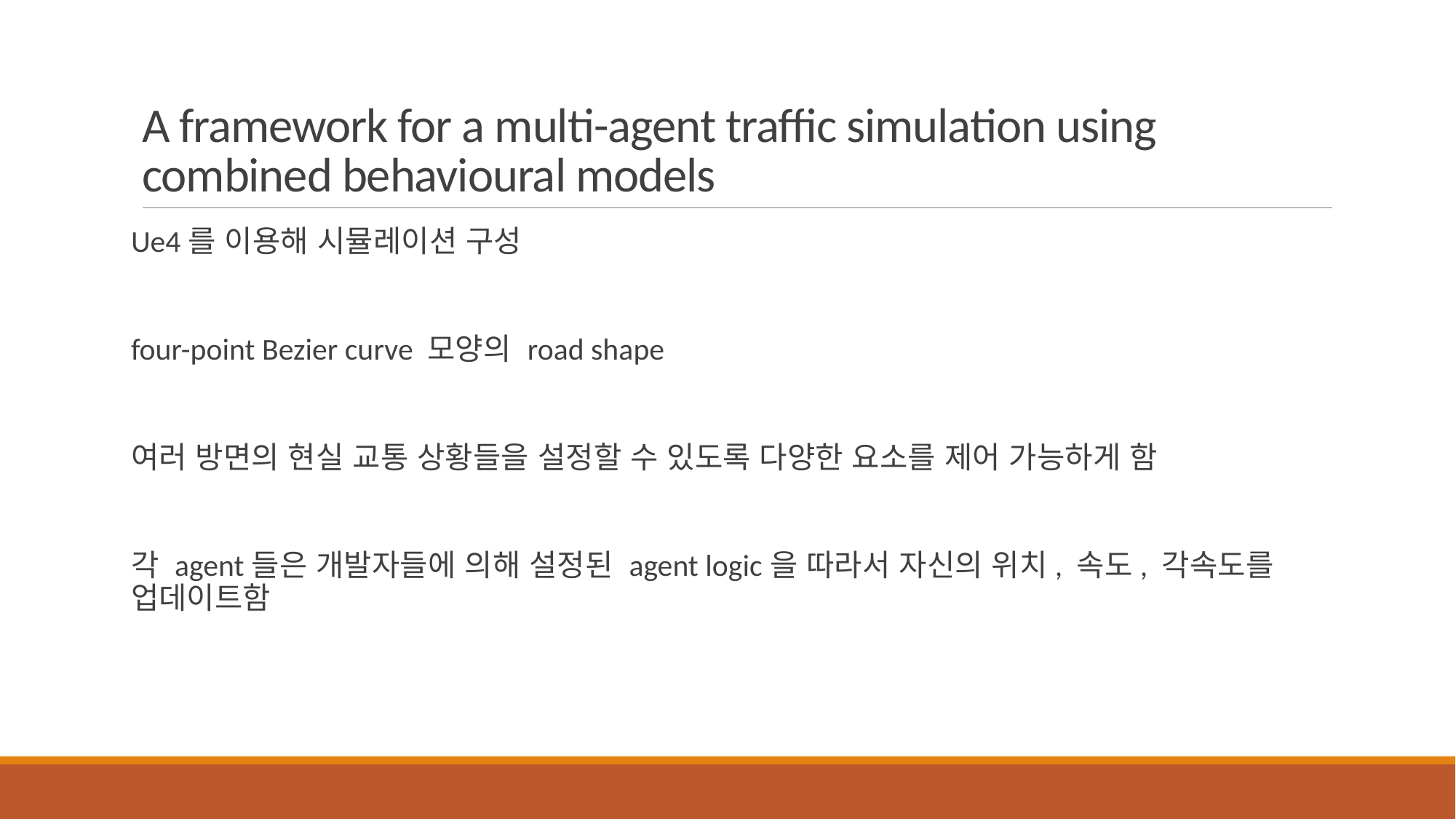

# A framework for a multi-agent traffic simulation using combined behavioural models
Ue4를 이용해 시뮬레이션 구성

four-point Bezier curve 모양의 road shape

여러 방면의 현실 교통 상황들을 설정할 수 있도록 다양한 요소를 제어 가능하게 함

각 agent들은 개발자들에 의해 설정된 agent logic을 따라서 자신의 위치, 속도, 각속도를 업데이트함